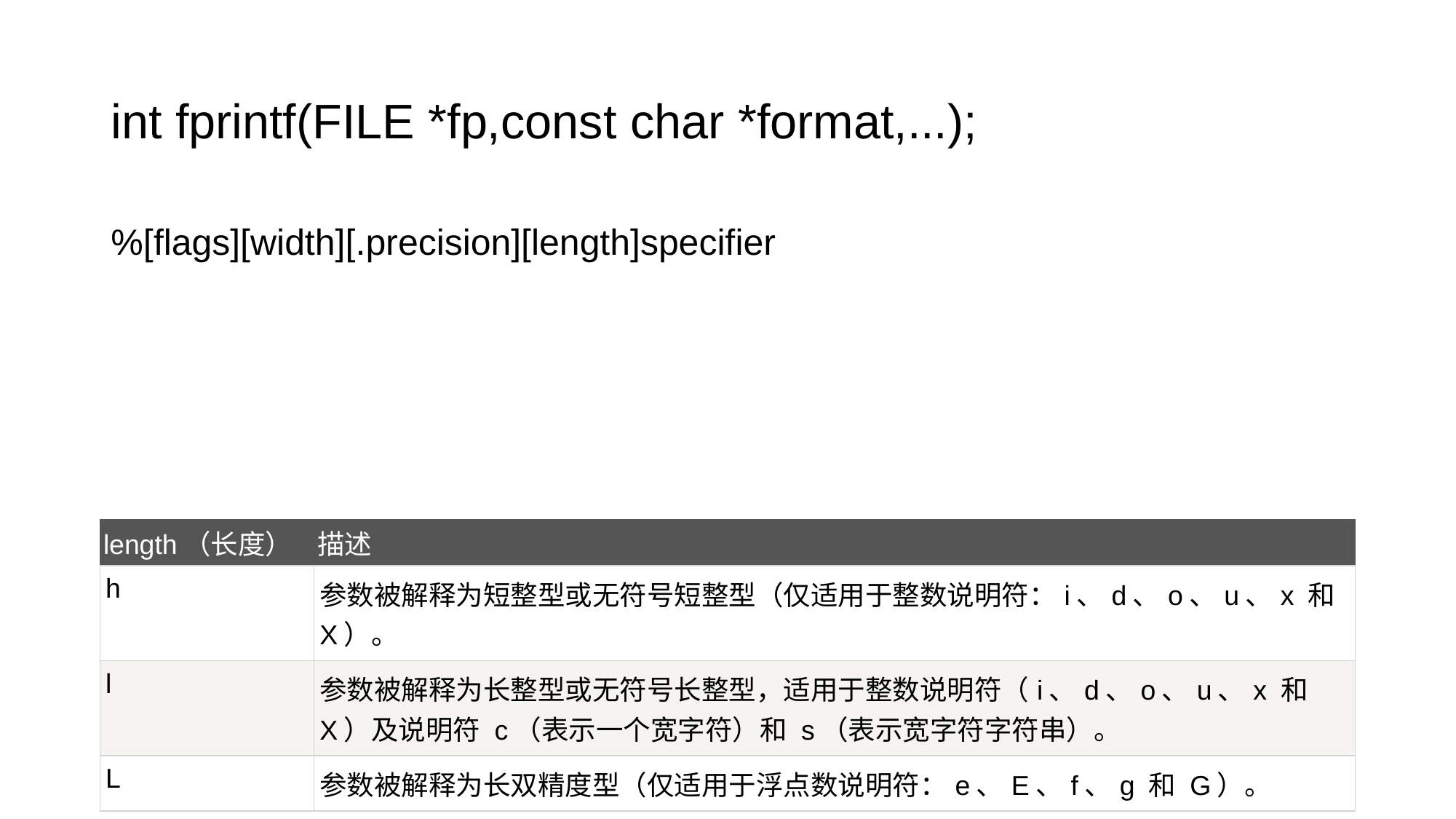

# int fprintf(FILE *fp,const char *format,...);
%[flags][width][.precision][length]specifier
| length（长度） | 描述 |
| --- | --- |
| h | 参数被解释为短整型或无符号短整型（仅适用于整数说明符：i、d、o、u、x 和 X）。 |
| l | 参数被解释为长整型或无符号长整型，适用于整数说明符（i、d、o、u、x 和 X）及说明符 c（表示一个宽字符）和 s（表示宽字符字符串）。 |
| L | 参数被解释为长双精度型（仅适用于浮点数说明符：e、E、f、g 和 G）。 |